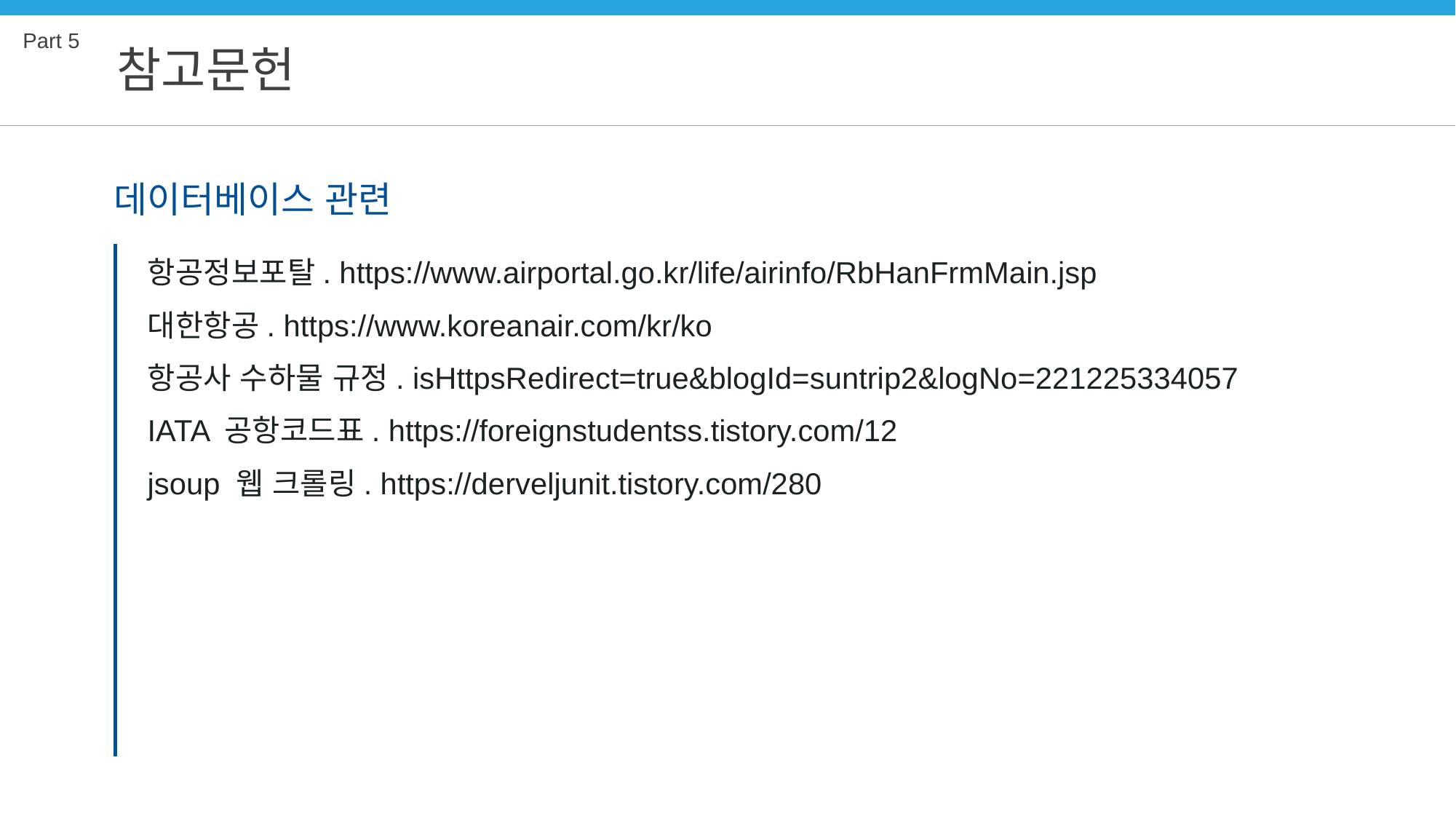

Part 5
참고문헌
데이터베이스 관련
항공정보포탈. https://www.airportal.go.kr/life/airinfo/RbHanFrmMain.jsp
대한항공. https://www.koreanair.com/kr/ko
항공사 수하물 규정. isHttpsRedirect=true&blogId=suntrip2&logNo=221225334057
IATA 공항코드표. https://foreignstudentss.tistory.com/12
jsoup 웹 크롤링. https://derveljunit.tistory.com/280